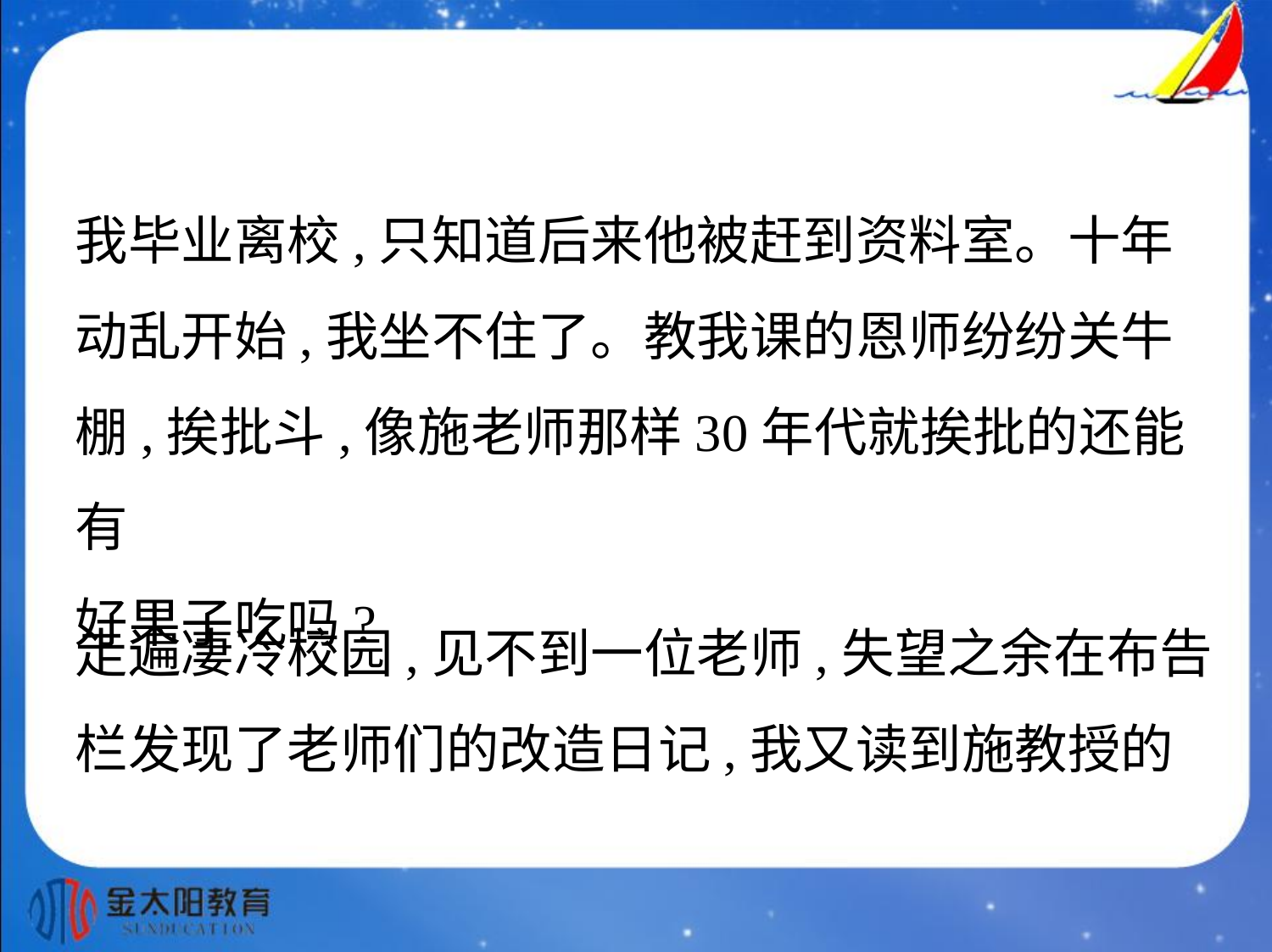

我毕业离校,只知道后来他被赶到资料室。十年
动乱开始,我坐不住了。教我课的恩师纷纷关牛
棚,挨批斗,像施老师那样30年代就挨批的还能有
好果子吃吗?
走遍凄冷校园,见不到一位老师,失望之余在布告
栏发现了老师们的改造日记,我又读到施教授的